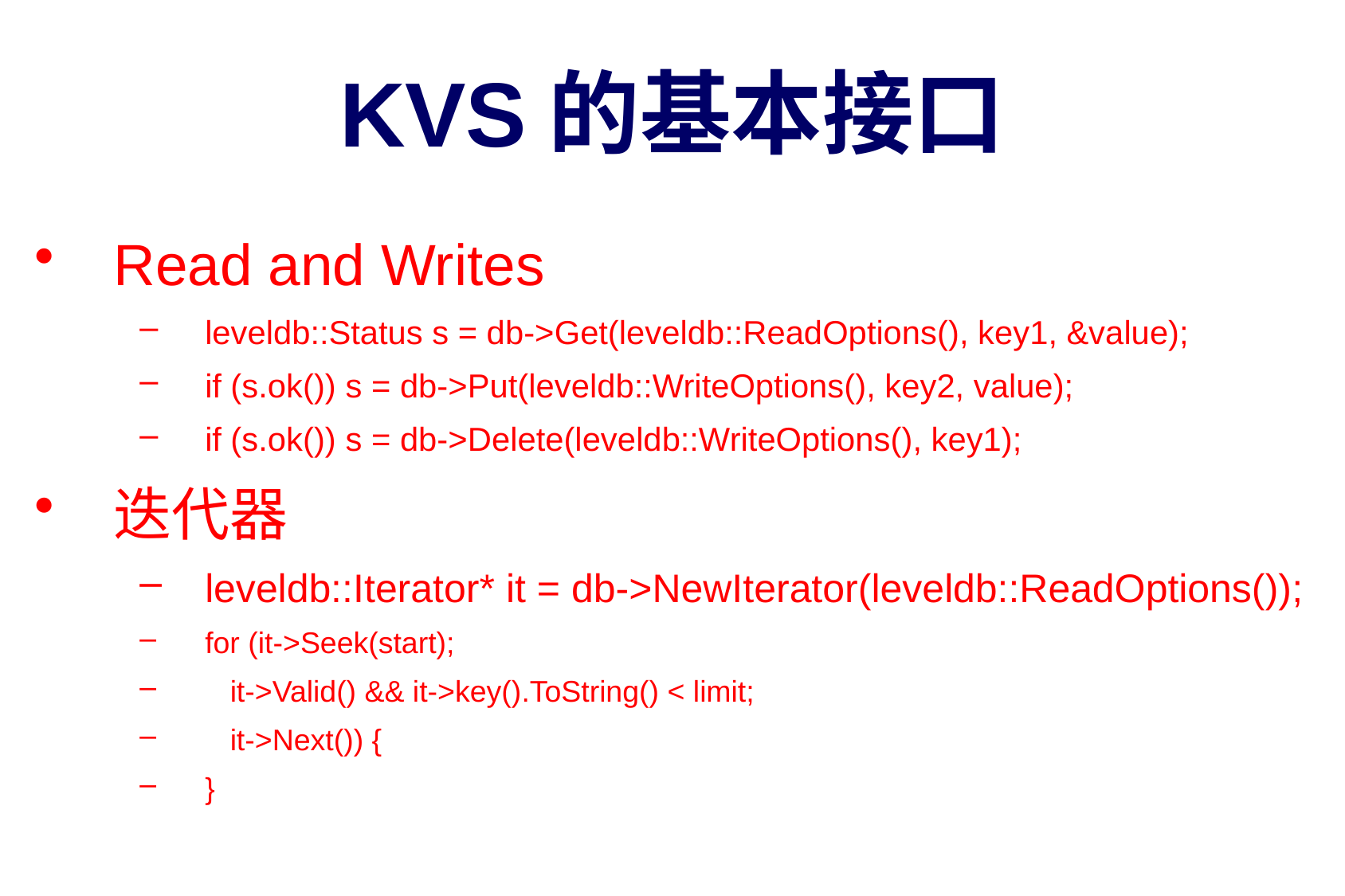

# KVS的基本接口
Read and Writes
leveldb::Status s = db->Get(leveldb::ReadOptions(), key1, &value);
if (s.ok()) s = db->Put(leveldb::WriteOptions(), key2, value);
if (s.ok()) s = db->Delete(leveldb::WriteOptions(), key1);
迭代器
leveldb::Iterator* it = db->NewIterator(leveldb::ReadOptions());
for (it->Seek(start);
   it->Valid() && it->key().ToString() < limit;
   it->Next()) {
}

https://github.com/google/leveldb/blob/master/doc/index.md